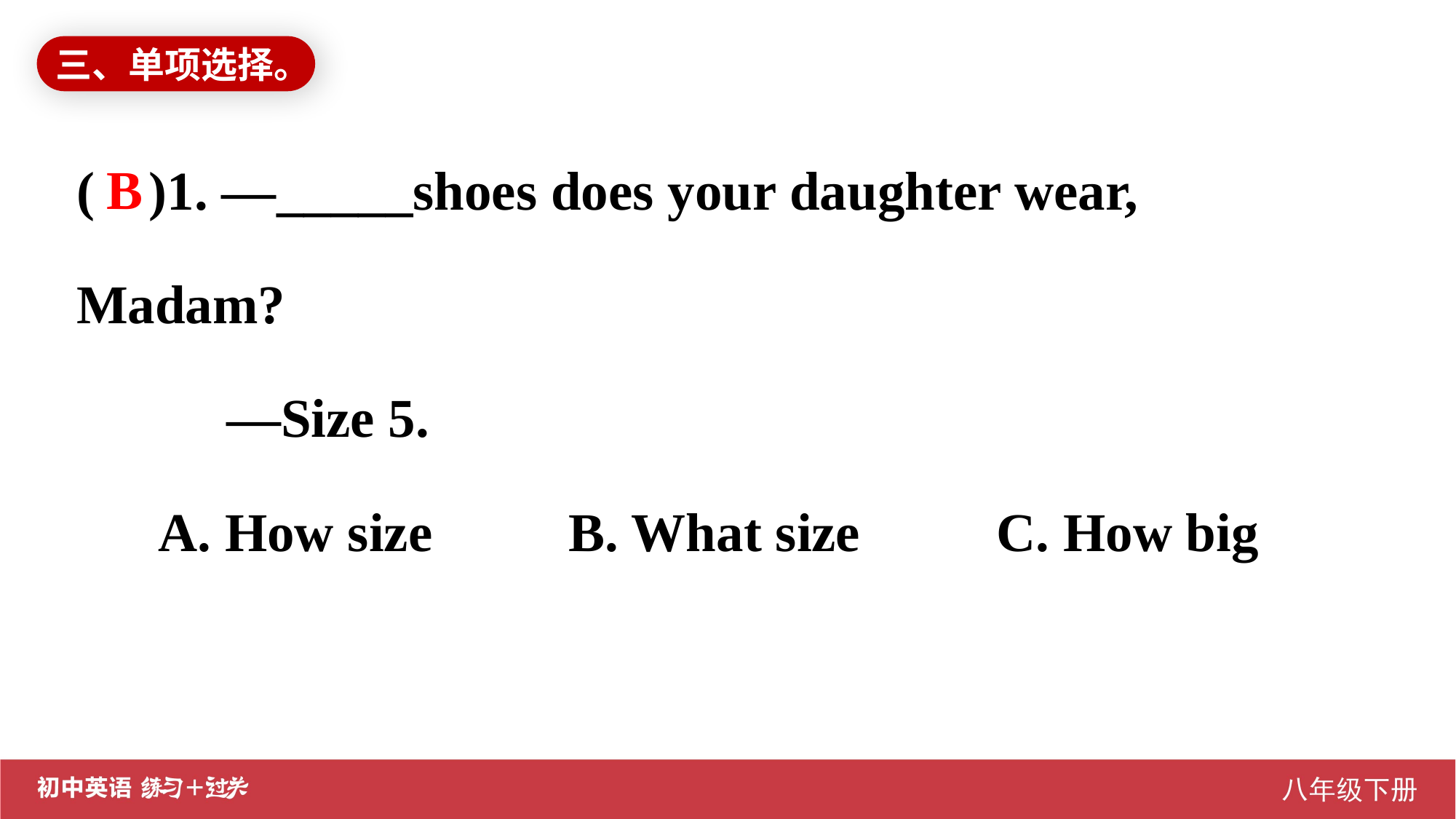

三、单项选择。
(    )1. —_____shoes does your daughter wear, Madam?
           —Size 5.
      A. How size          B. What size          C. How big
B